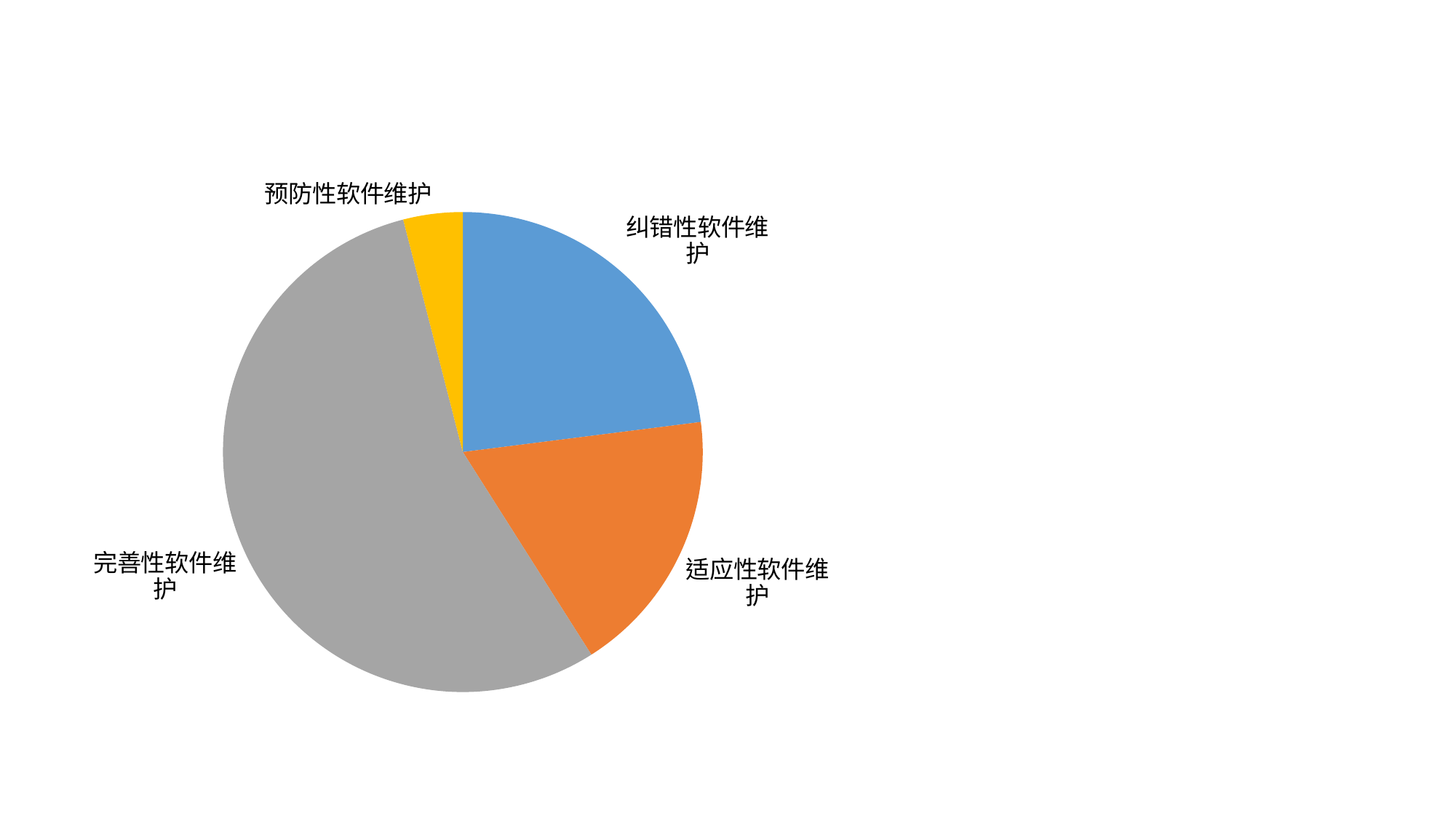

### Chart

| Category | 软件维护类型 |
|---|---|
| 纠错性软件维护 | 0.23 |
| 适应性软件维护 | 0.18 |
| 完善性软件维护 | 0.55 |
| 预防性软件维护 | 0.04 |